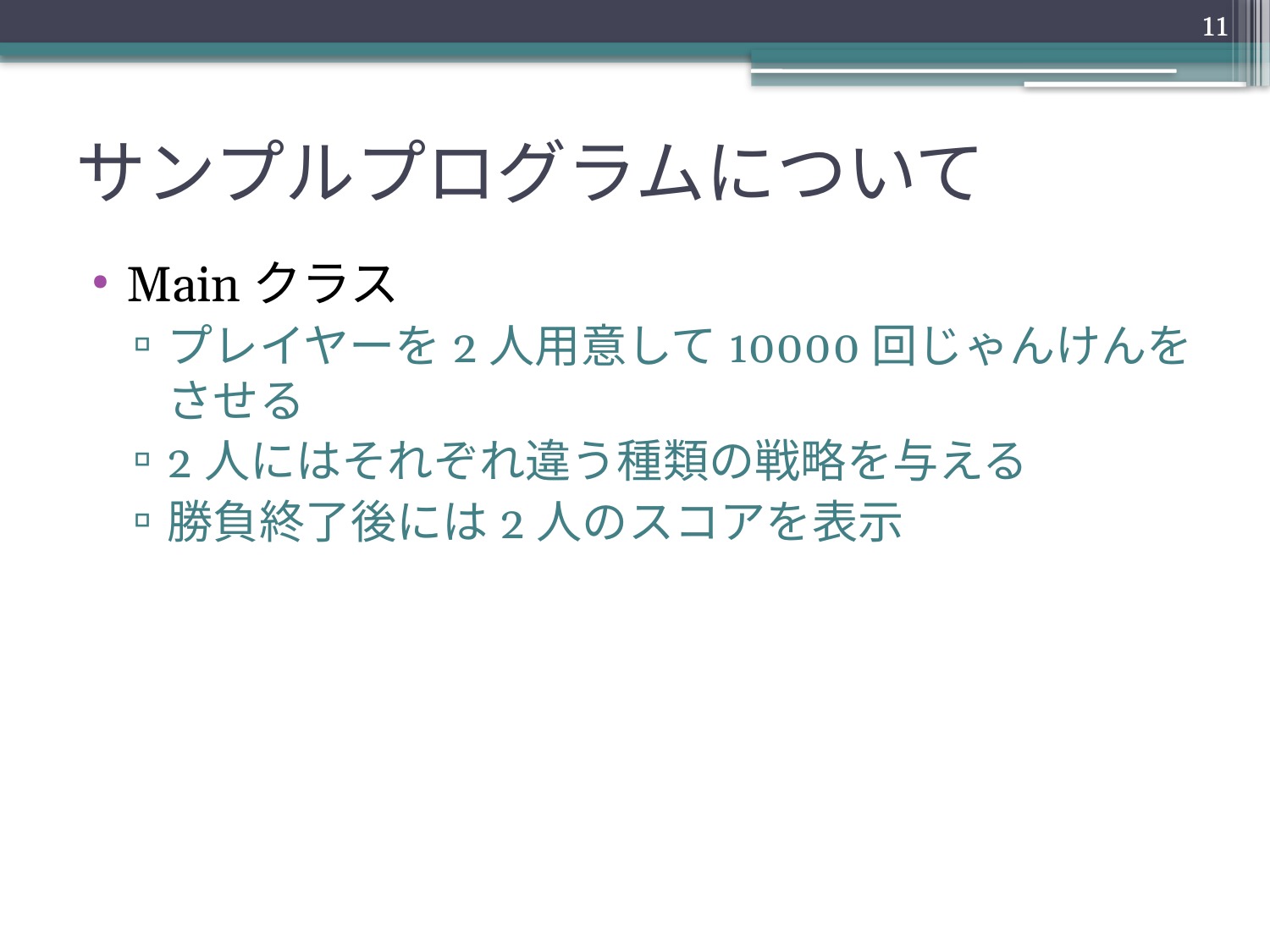

11
# サンプルプログラムについて
Mainクラス
プレイヤーを2人用意して10000回じゃんけんをさせる
2人にはそれぞれ違う種類の戦略を与える
勝負終了後には2人のスコアを表示